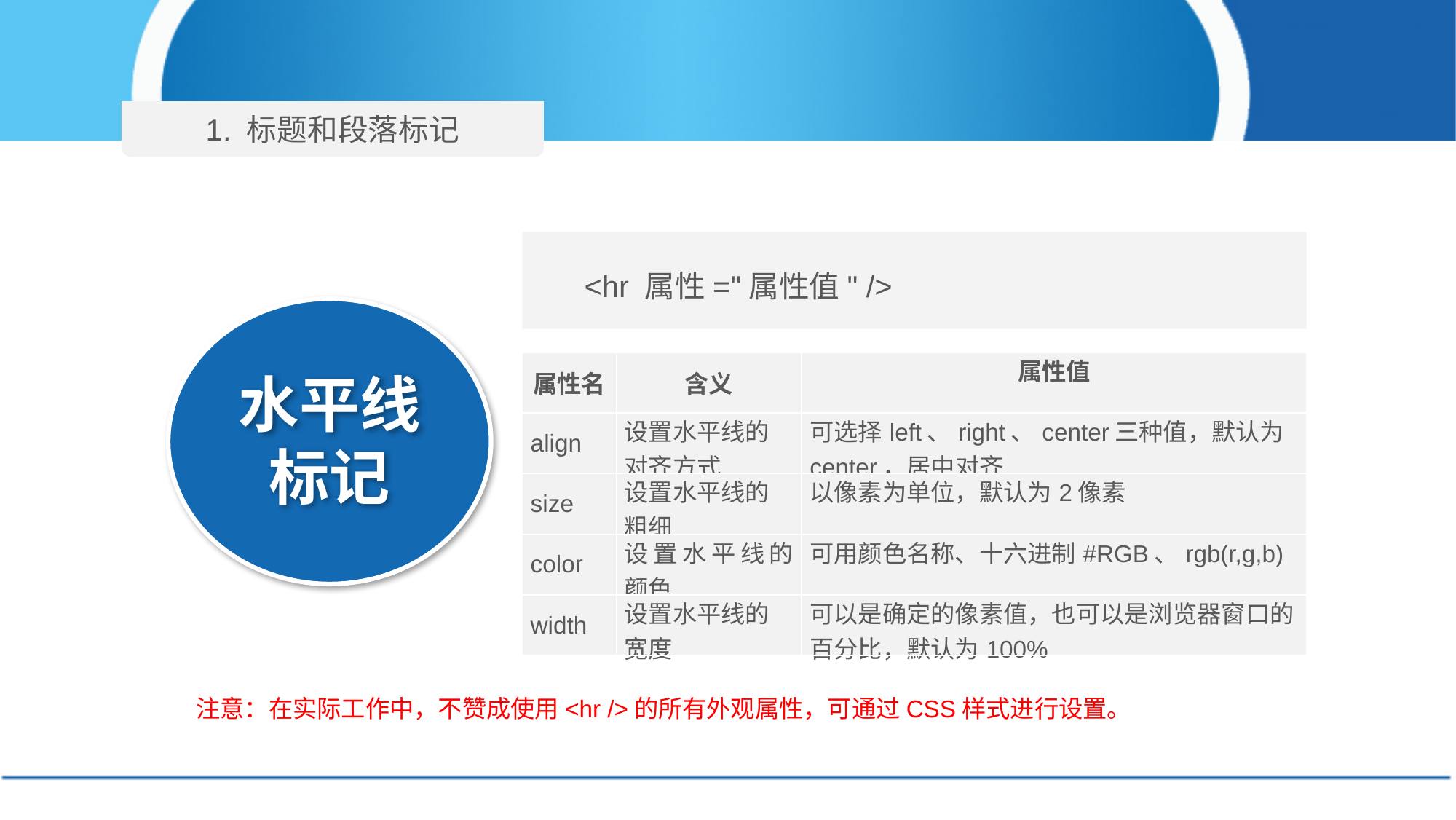

1. 标题和段落标记

<hr 属性="属性值" />

水平线
标记

| 属性名 | 含义 | 属性值 |
| --- | --- | --- |
| align | 设置水平线的对齐方式 | 可选择left、right、center三种值，默认为center，居中对齐 |
| size | 设置水平线的粗细 | 以像素为单位，默认为2像素 |
| color | 设置水平线的颜色 | 可用颜色名称、十六进制#RGB、rgb(r,g,b) |
| width | 设置水平线的宽度 | 可以是确定的像素值，也可以是浏览器窗口的百分比，默认为100% |
注意：在实际工作中，不赞成使用<hr />的所有外观属性，可通过CSS样式进行设置。